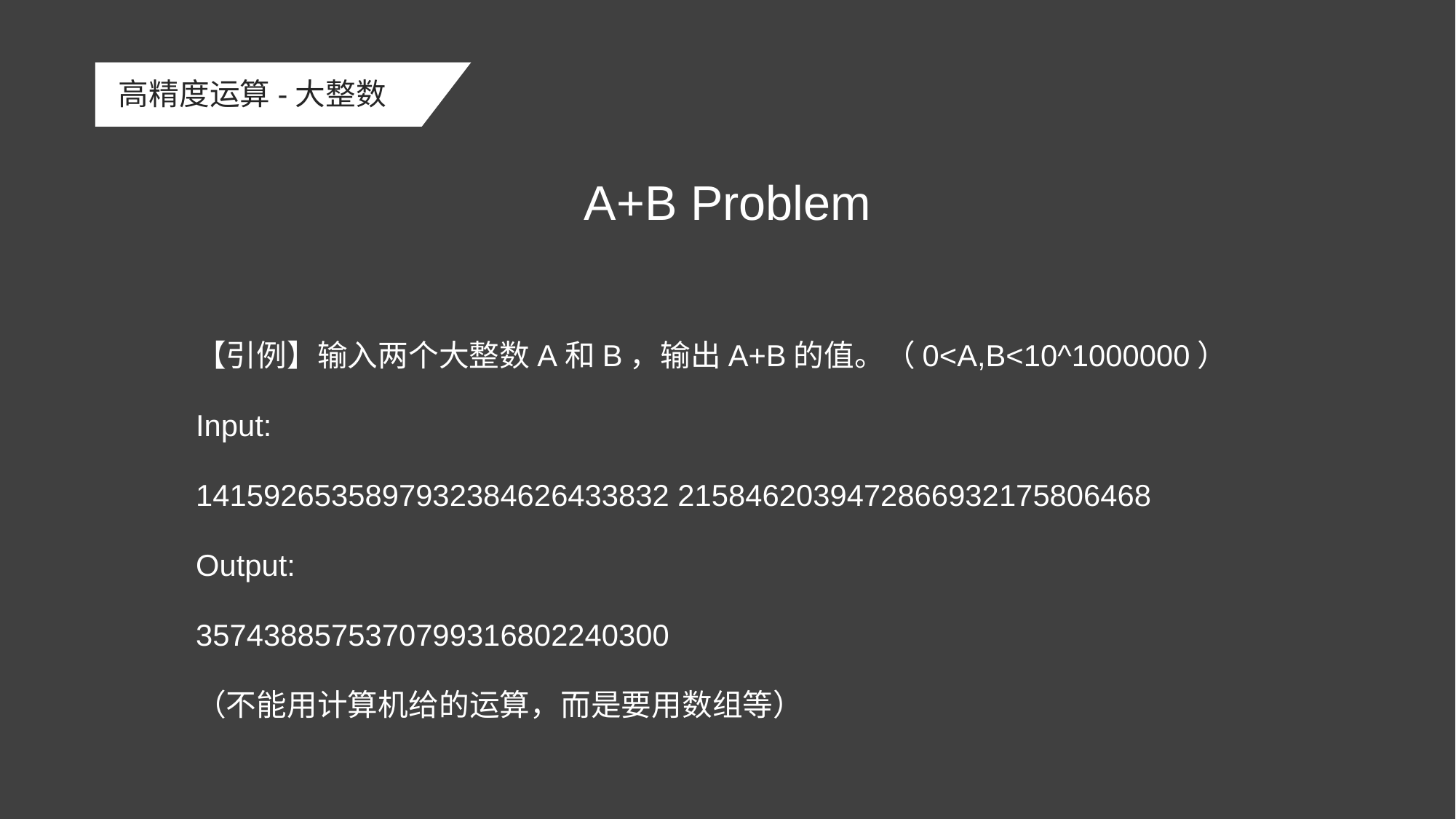

# 高精度运算-大整数

A+B Problem

【引例】输入两个大整数A和B，输出A+B的值。（0<A,B<10^1000000）
Input:
1415926535897932384626433832 2158462039472866932175806468
Output:
3574388575370799316802240300
（不能用计算机给的运算，而是要用数组等）